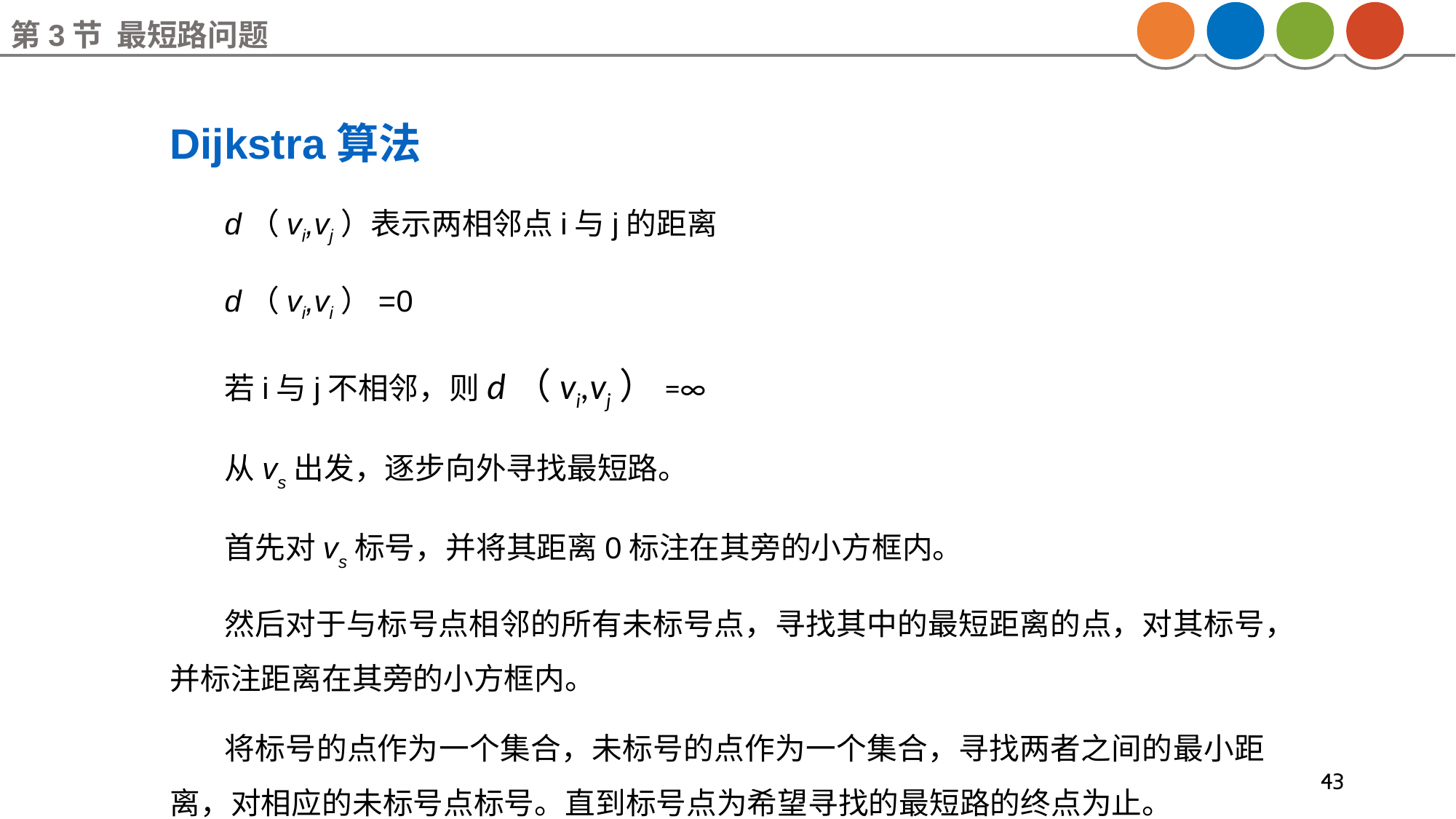

第3节  最短路问题
Dijkstra算法
d（vi,vj）表示两相邻点i与j的距离
d（vi,vi）=0
若i与j不相邻，则d（vi,vj）=∞
从vs出发，逐步向外寻找最短路。
首先对vs标号，并将其距离0标注在其旁的小方框内。
然后对于与标号点相邻的所有未标号点，寻找其中的最短距离的点，对其标号，并标注距离在其旁的小方框内。
将标号的点作为一个集合，未标号的点作为一个集合，寻找两者之间的最小距离，对相应的未标号点标号。直到标号点为希望寻找的最短路的终点为止。
43